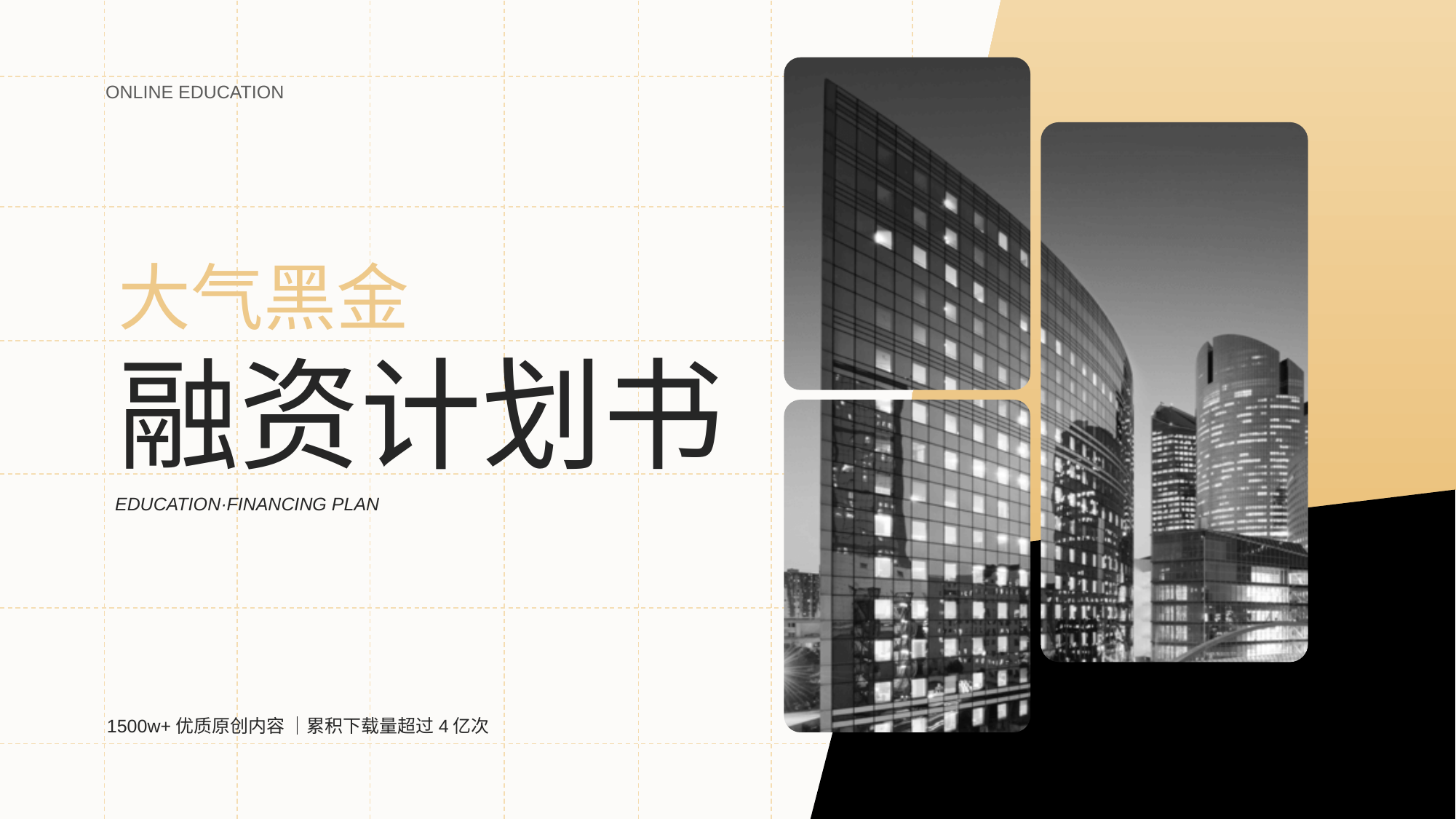

ONLINE EDUCATION
大气黑金
融资计划书
EDUCATION·FINANCING PLAN
1500w+优质原创内容 ｜累积下载量超过4亿次